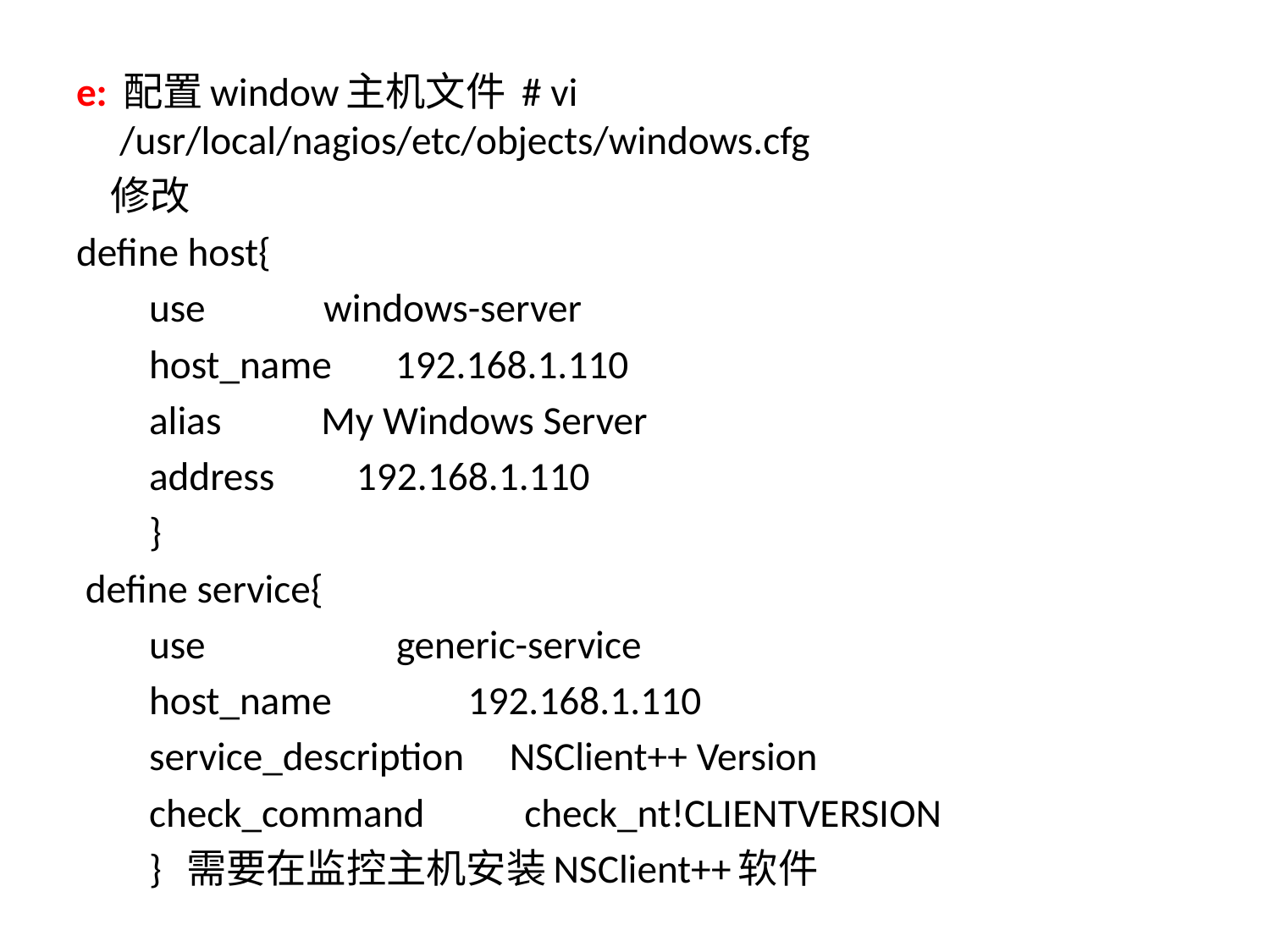

#
e: 配置window主机文件 # vi /usr/local/nagios/etc/objects/windows.cfg
   修改
define host{
        use             windows-server
        host_name       192.168.1.110
        alias           My Windows Server
        address         192.168.1.110
        }
 define service{
        use                     generic-service
        host_name               192.168.1.110
        service_description     NSClient++ Version
        check_command           check_nt!CLIENTVERSION
        }  需要在监控主机安装NSClient++软件